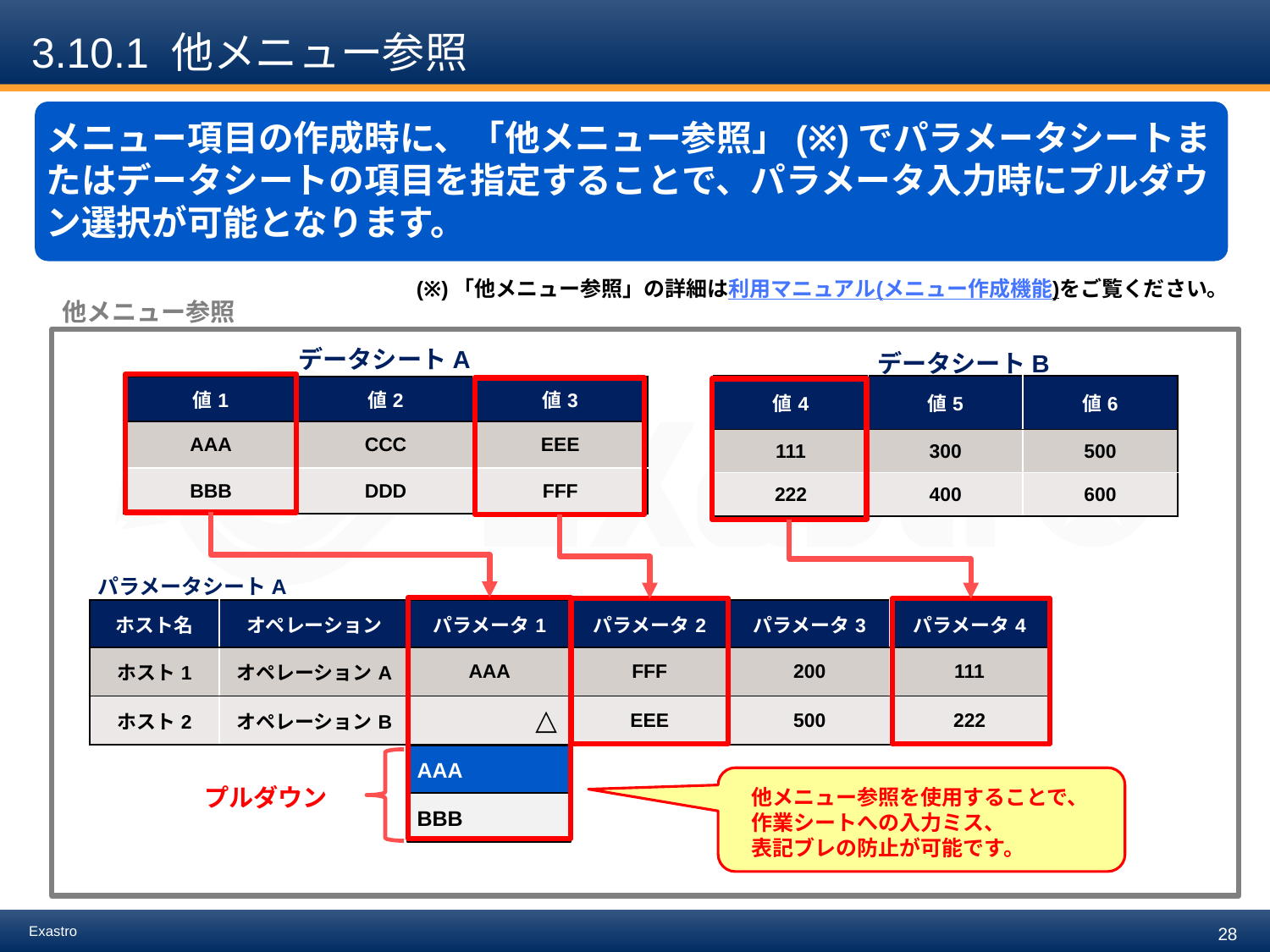

# 3.10.1 他メニュー参照
メニュー項目の作成時に、「他メニュー参照」(※)でパラメータシートまたはデータシートの項目を指定することで、パラメータ入力時にプルダウン選択が可能となります。

(※)「他メニュー参照」の詳細は利用マニュアル(メニュー作成機能)をご覧ください。
他メニュー参照

データシートA
データシートB

| 値4 | 値5 | 値6 |
| --- | --- | --- |
| 111 | 300 | 500 |
| 222 | 400 | 600 |
| 値1 | 値2 | 値3 |
| --- | --- | --- |
| AAA | CCC | EEE |
| BBB | DDD | FFF |

パラメータシートA

| ホスト名 | オペレーション | パラメータ1 | パラメータ2 | パラメータ3 | パラメータ4 |
| --- | --- | --- | --- | --- | --- |
| ホスト1 | オペレーションA | AAA | FFF | 200 | 111 |
| ホスト2 | オペレーションB | △ | EEE | 500 | 222 |
AAA

プルダウン
他メニュー参照を使用することで、
作業シートへの入力ミス、
表記ブレの防止が可能です。
BBB